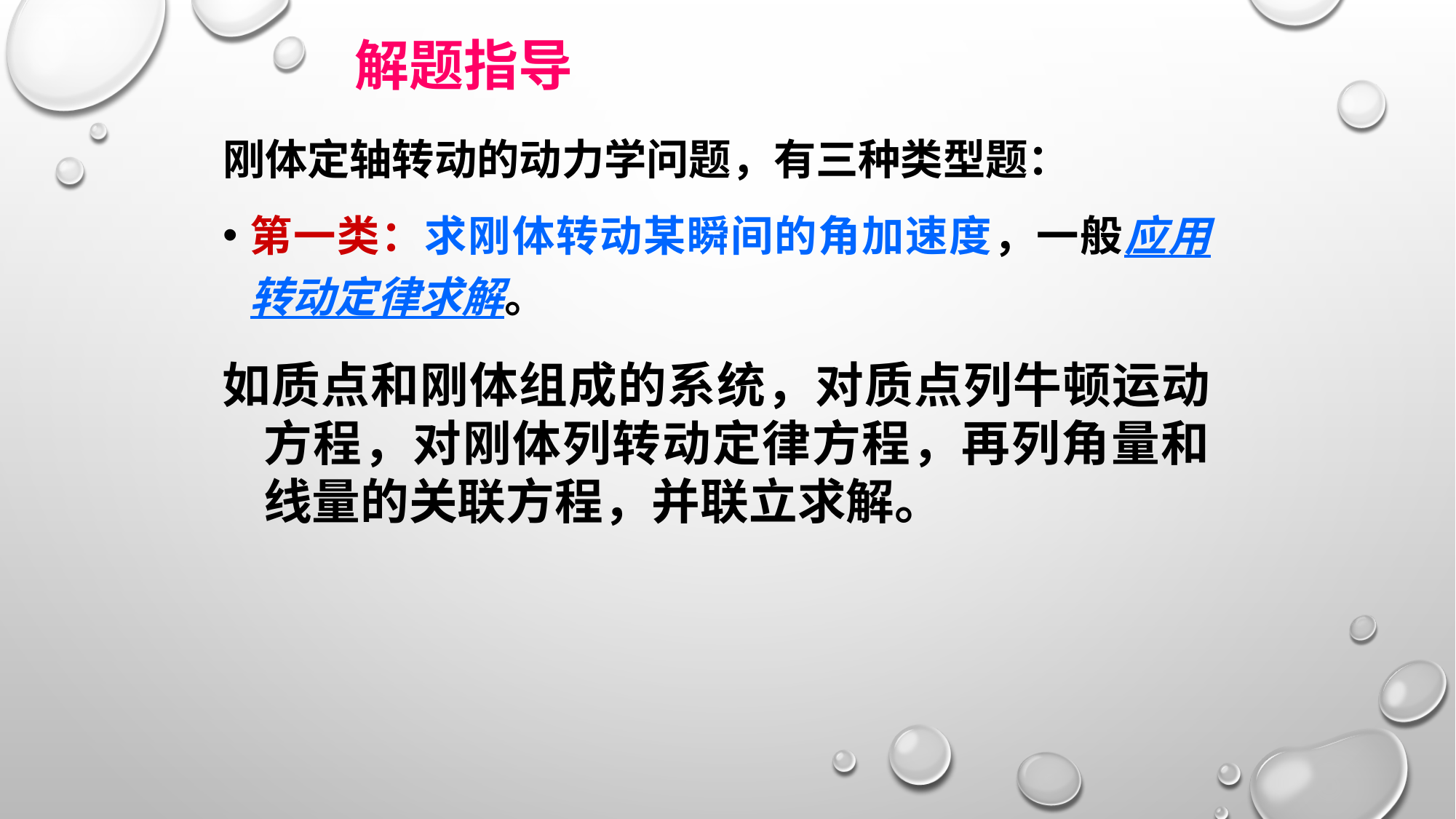

解题指导
刚体定轴转动的动力学问题，有三种类型题：
第一类：求刚体转动某瞬间的角加速度，一般应用转动定律求解。
如质点和刚体组成的系统，对质点列牛顿运动方程，对刚体列转动定律方程，再列角量和线量的关联方程，并联立求解。